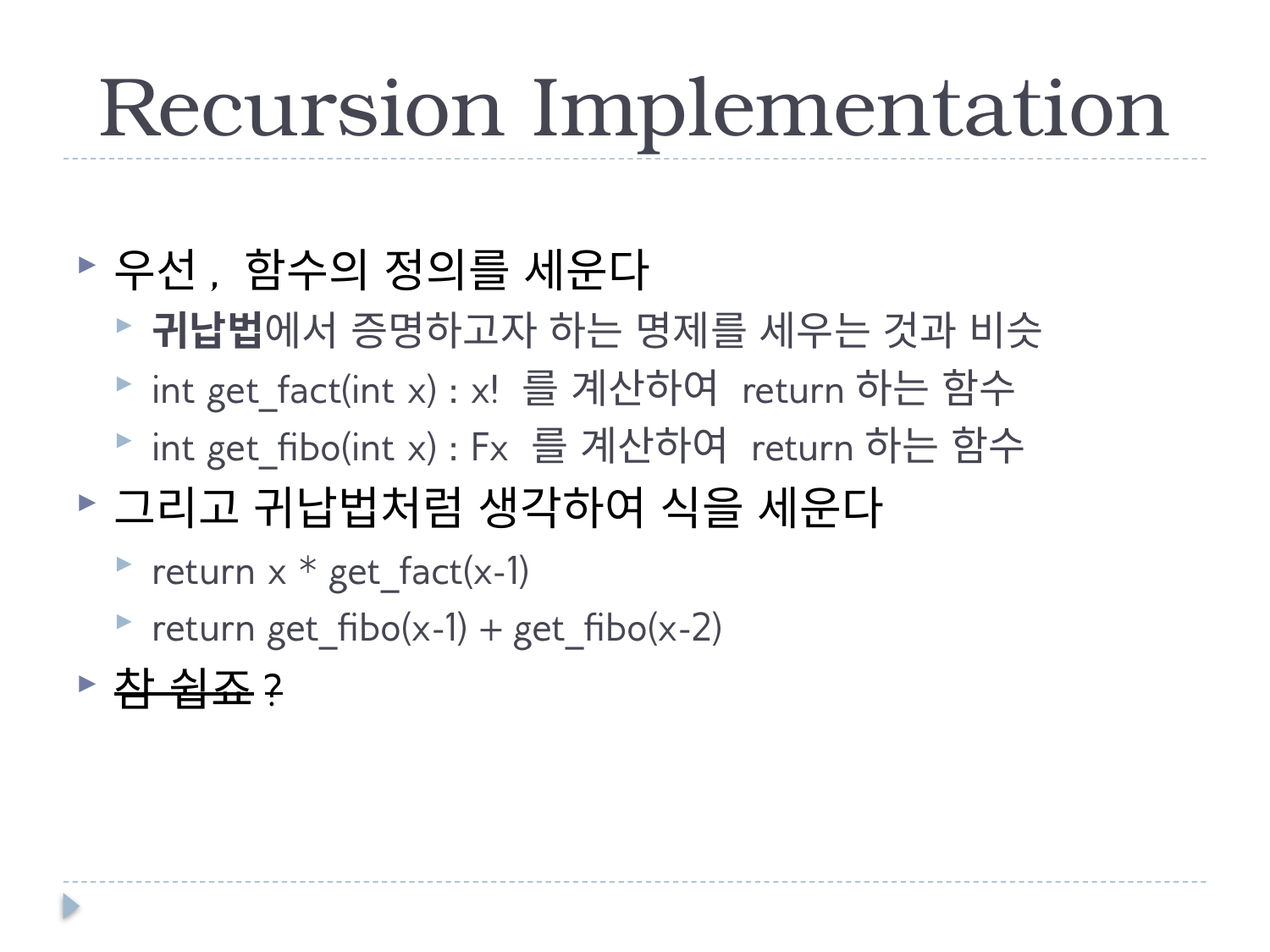

# Recursion Implementation

우선, 함수의 정의를 세운다
귀납법에서 증명하고자 하는 명제를 세우는 것과 비슷
int get_fact(int x) : x! 를 계산하여 return하는 함수
int get_fibo(int x) : Fx 를 계산하여 return하는 함수
그리고 귀납법처럼 생각하여 식을 세운다
return x * get_fact(x-1)
return get_fibo(x-1) + get_fibo(x-2)
참 쉽죠?